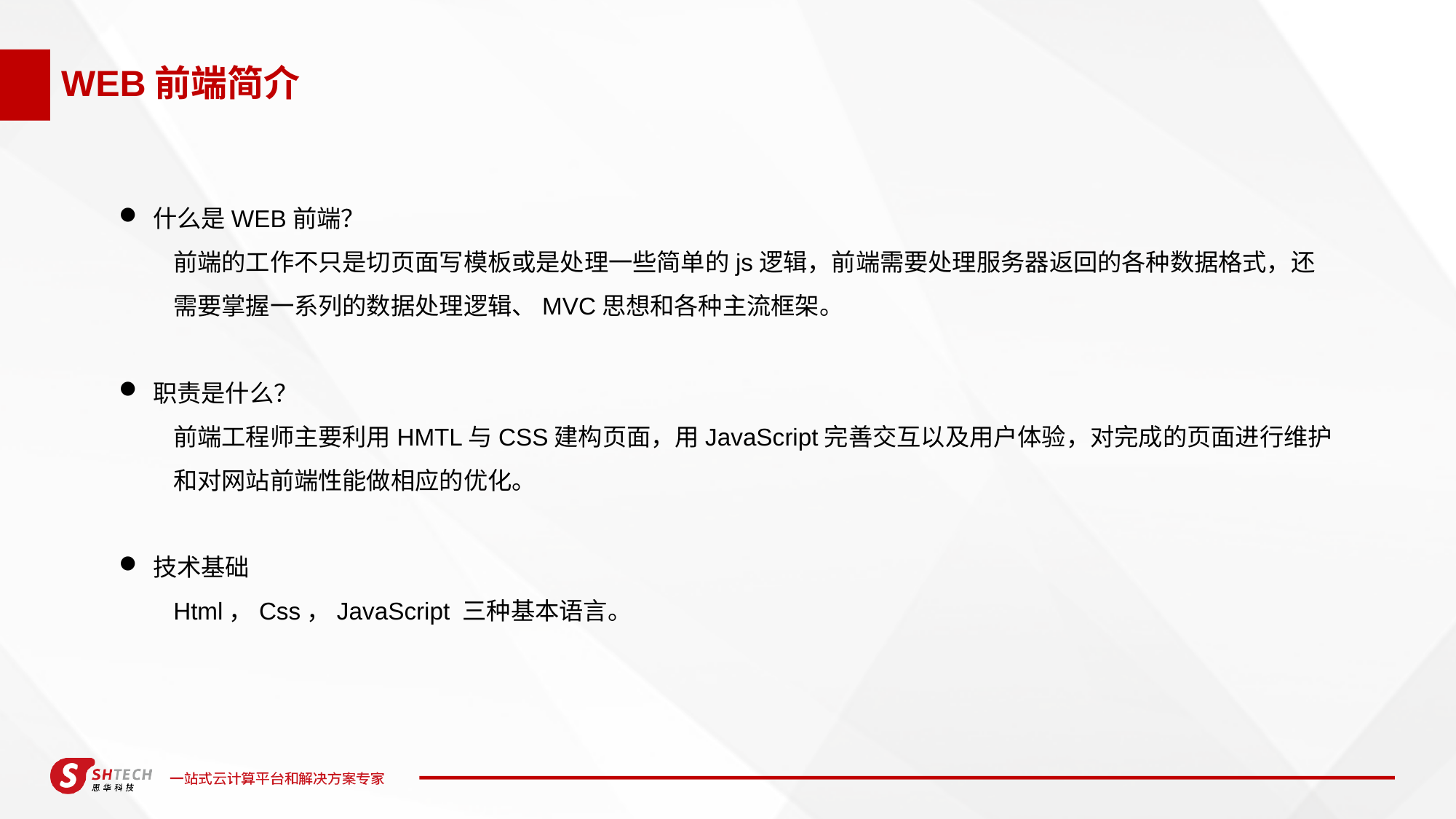

# WEB前端简介
什么是WEB前端？
前端的工作不只是切页面写模板或是处理一些简单的js逻辑，前端需要处理服务器返回的各种数据格式，还需要掌握一系列的数据处理逻辑、MVC思想和各种主流框架。

职责是什么？
前端工程师主要利用HMTL与CSS建构页面，用JavaScript完善交互以及用户体验，对完成的页面进行维护和对网站前端性能做相应的优化。

技术基础
Html，Css，JavaScript 三种基本语言。